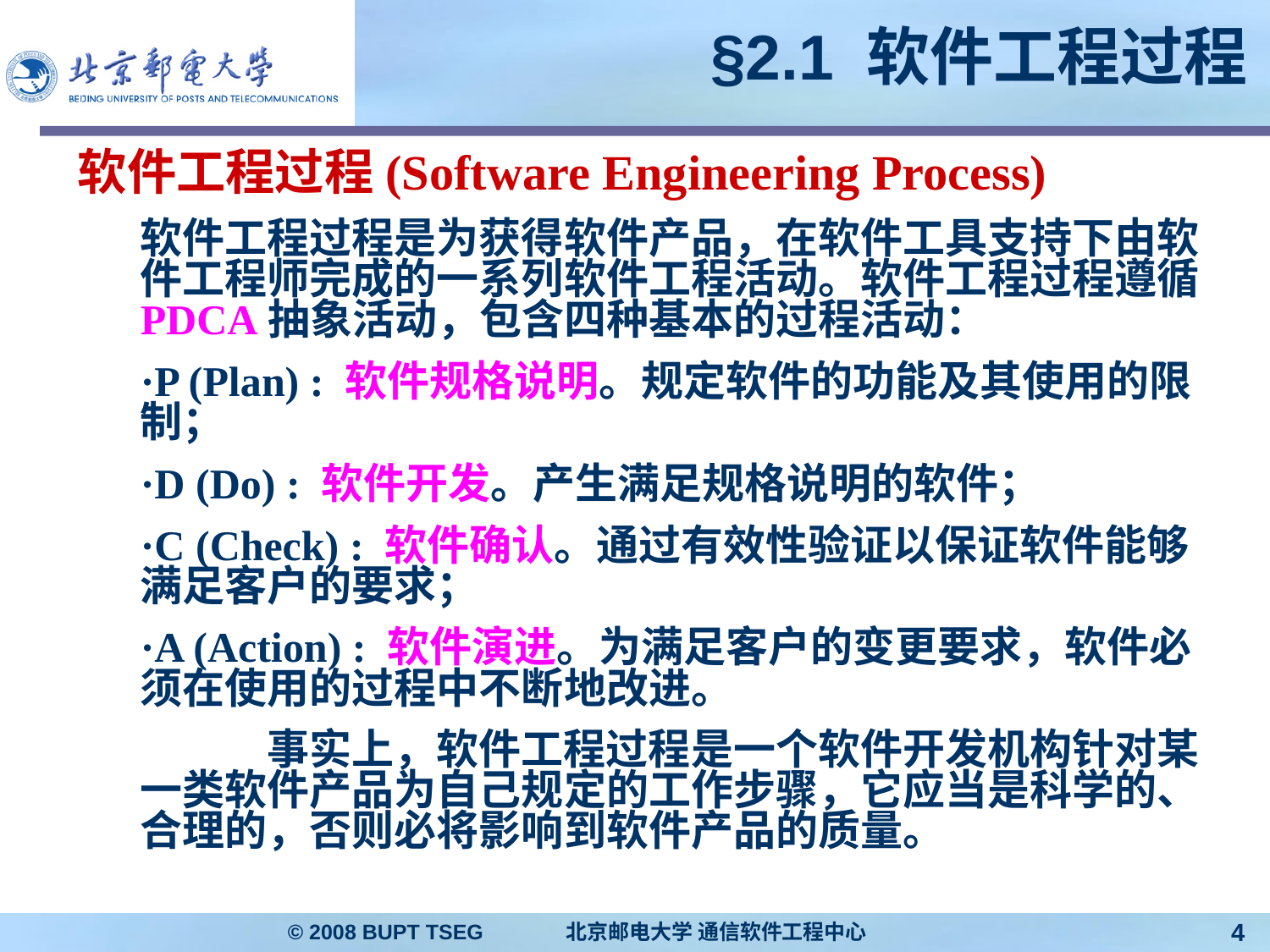

# §2.1 软件工程过程
软件工程过程(Software Engineering Process)
	软件工程过程是为获得软件产品，在软件工具支持下由软件工程师完成的一系列软件工程活动。软件工程过程遵循PDCA抽象活动，包含四种基本的过程活动：
	·P (Plan) : 软件规格说明。规定软件的功能及其使用的限制；
	·D (Do) : 软件开发。产生满足规格说明的软件；
	·C (Check) : 软件确认。通过有效性验证以保证软件能够满足客户的要求；
	·A (Action) : 软件演进。为满足客户的变更要求，软件必须在使用的过程中不断地改进。
		事实上，软件工程过程是一个软件开发机构针对某一类软件产品为自己规定的工作步骤，它应当是科学的、合理的，否则必将影响到软件产品的质量。
© 2008 BUPT TSEG             北京邮电大学 通信软件工程中心